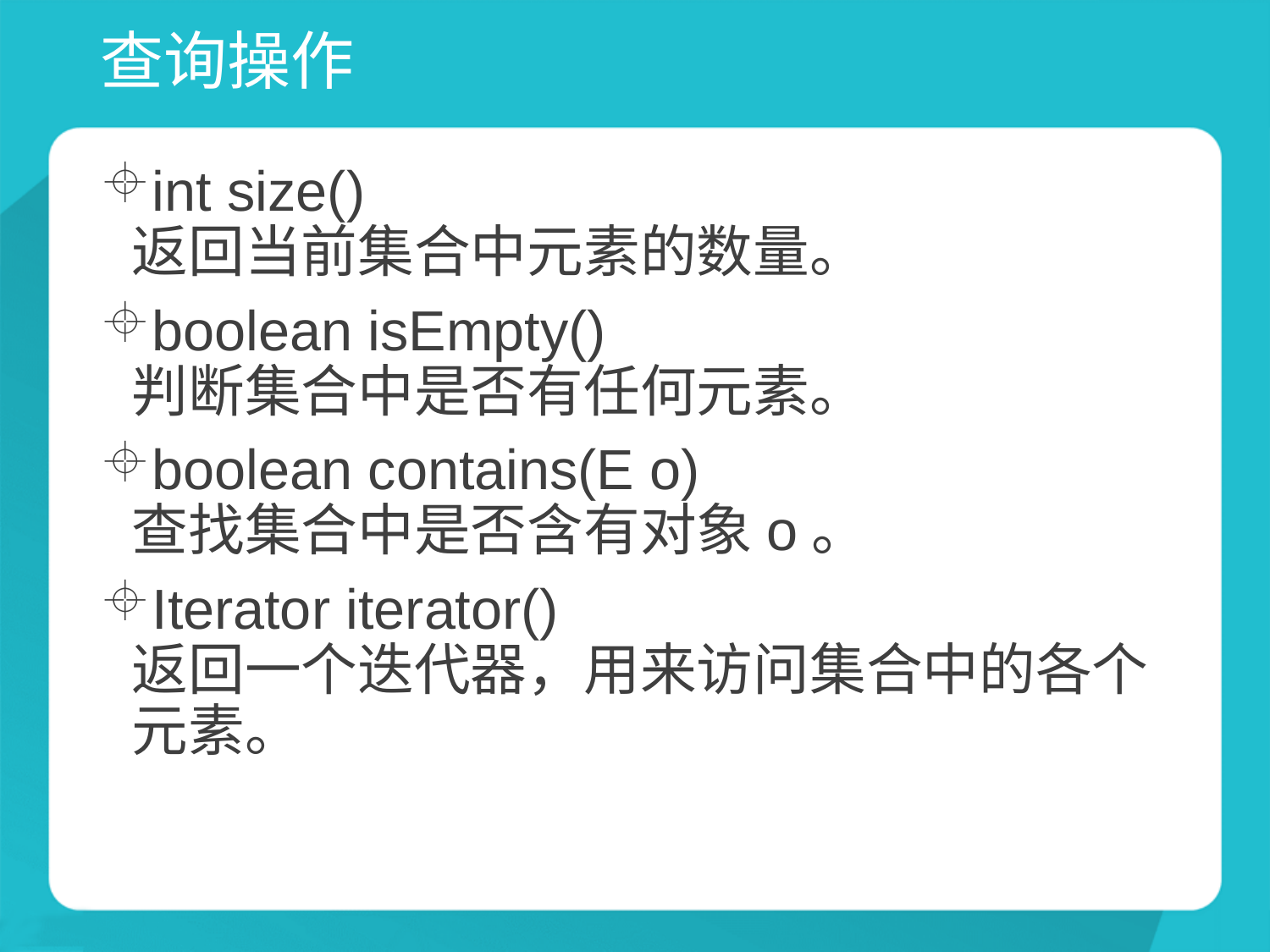

# 查询操作
int size()
返回当前集合中元素的数量。
boolean isEmpty()
判断集合中是否有任何元素。
boolean contains(E o)
查找集合中是否含有对象o。
Iterator iterator()
返回一个迭代器，用来访问集合中的各个元素。